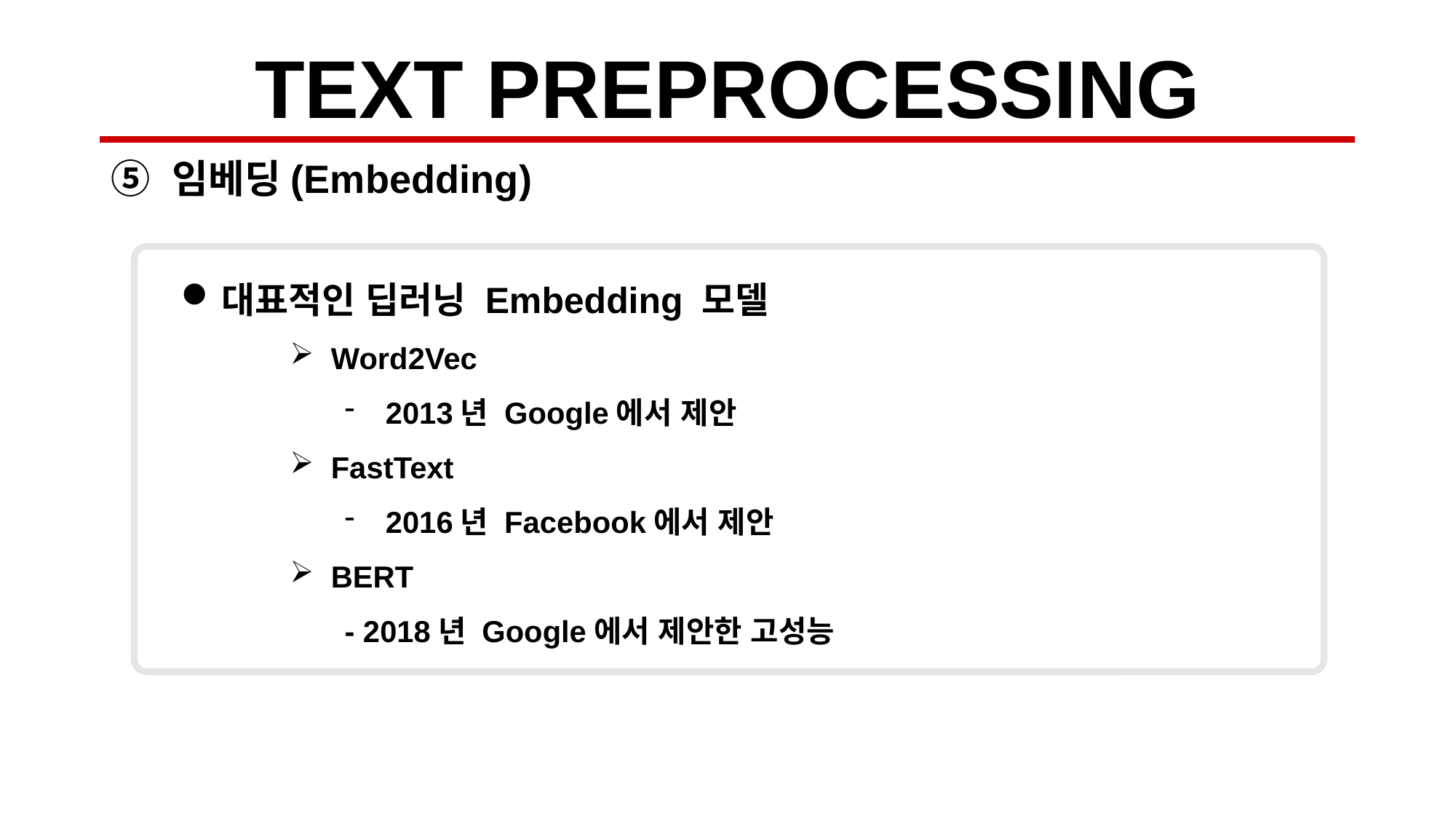

# TEXT PREPROCESSING
임베딩(Embedding)
대표적인 딥러닝 Embedding 모델
Word2Vec
2013년 Google에서 제안
FastText
2016년 Facebook에서 제안
BERT
- 2018년 Google에서 제안한 고성능